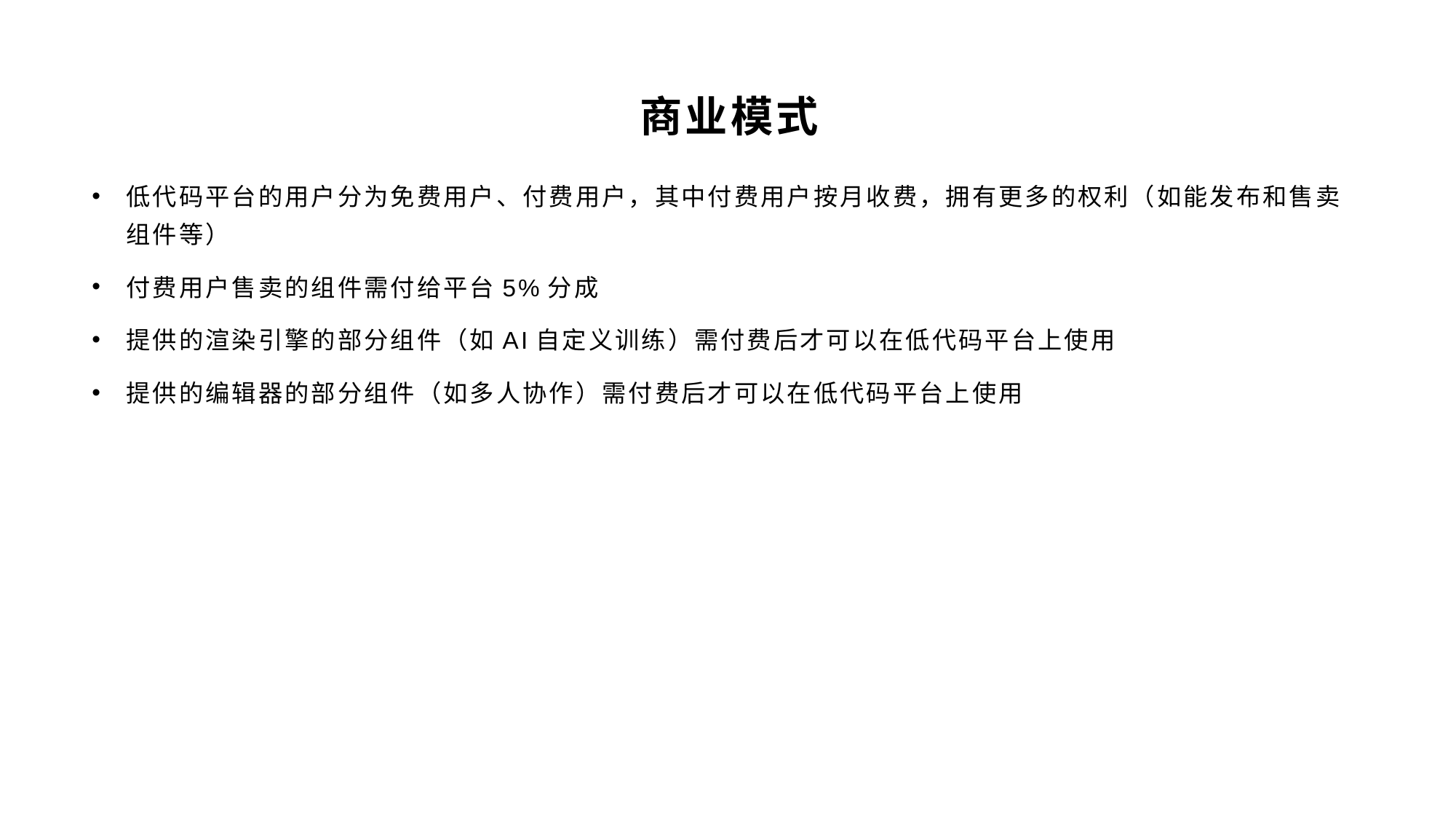

# 商业模式
低代码平台的用户分为免费用户、付费用户，其中付费用户按月收费，拥有更多的权利（如能发布和售卖组件等）
付费用户售卖的组件需付给平台5%分成
提供的渲染引擎的部分组件（如AI自定义训练）需付费后才可以在低代码平台上使用
提供的编辑器的部分组件（如多人协作）需付费后才可以在低代码平台上使用